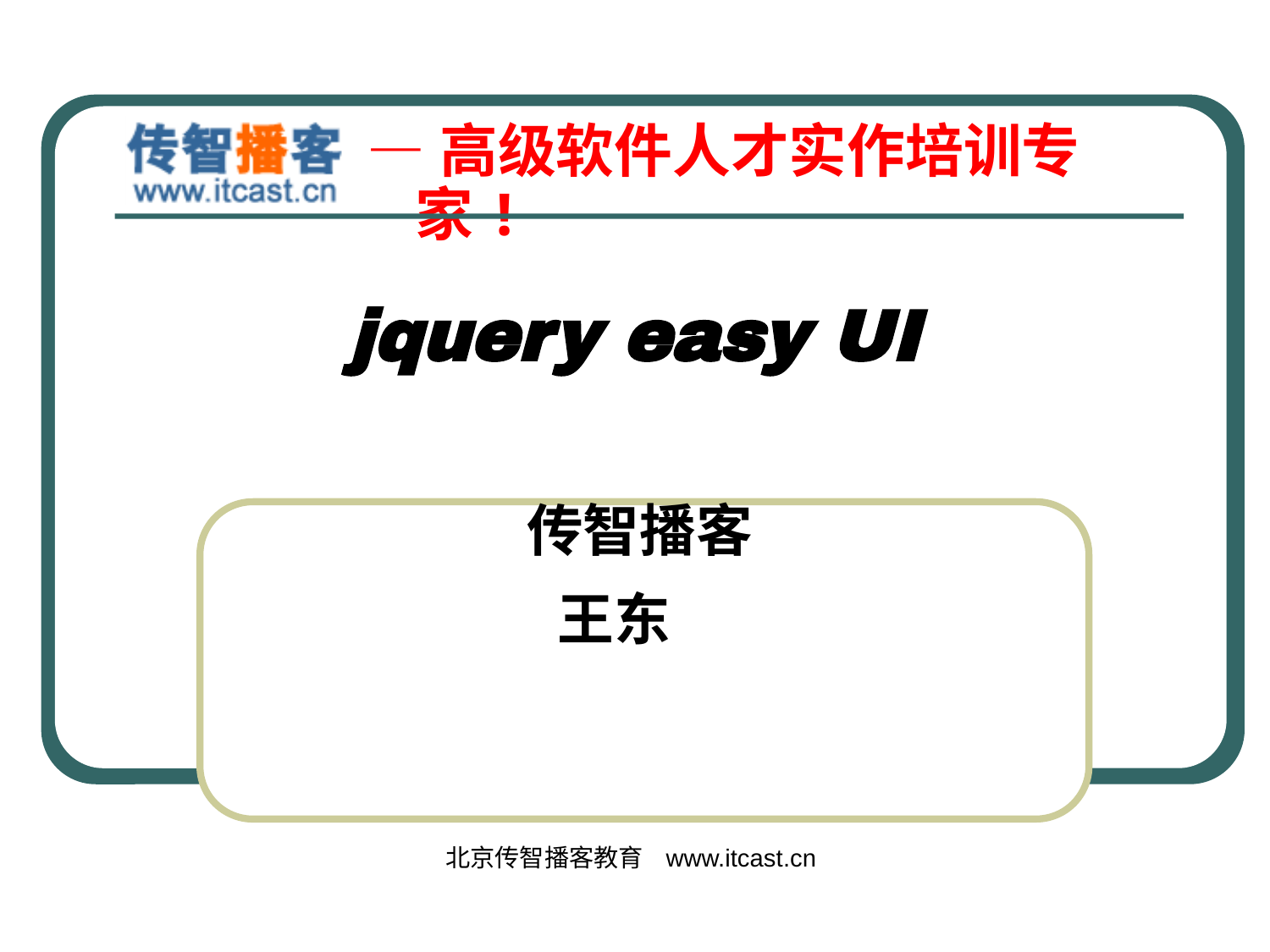

# jquery easy UI
传智播客
王东

北京传智播客教育   www.itcast.cn